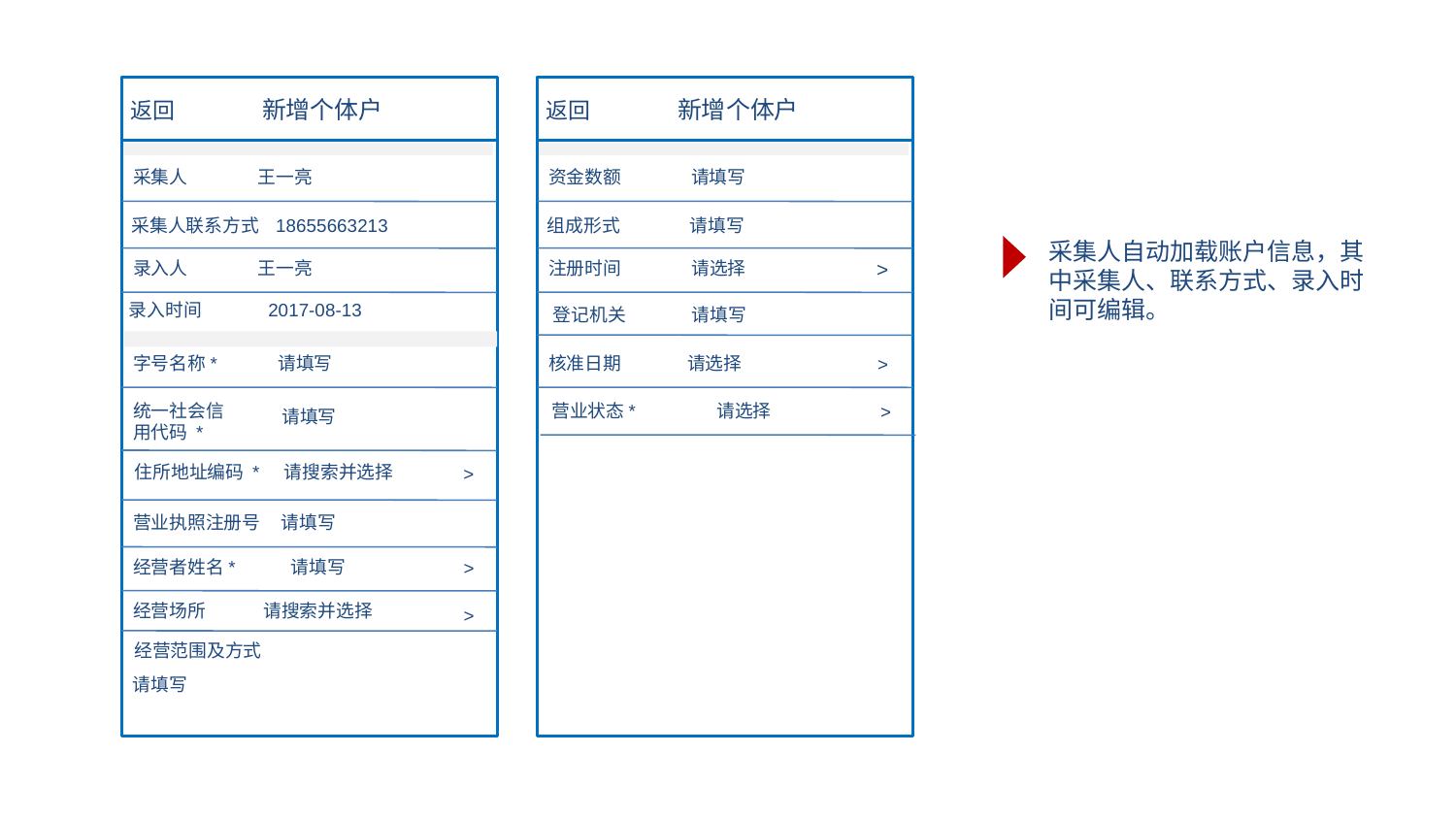

新增个体户

新增个体户
返回
返回

资金数额                 请填写
组成形式                 请填写
注册时间                 请选择
 登记机关                请填写
采集人                 王一亮
采集人联系方式   18655663213
录入人                 王一亮
录入时间               2017-08-13
采集人自动加载账户信息，其中采集人、联系方式、录入时间可编辑。

    >

核准日期                请选择
字号名称*           请填写
    >
请填写
统一社会信
用代码 *
营业状态*               请选择
    >
 住所地址编码 *    请搜索并选择
    >
营业执照注册号     请填写
经营者姓名*          请填写
    >
经营场所              请搜索并选择
    >
经营范围及方式
请填写